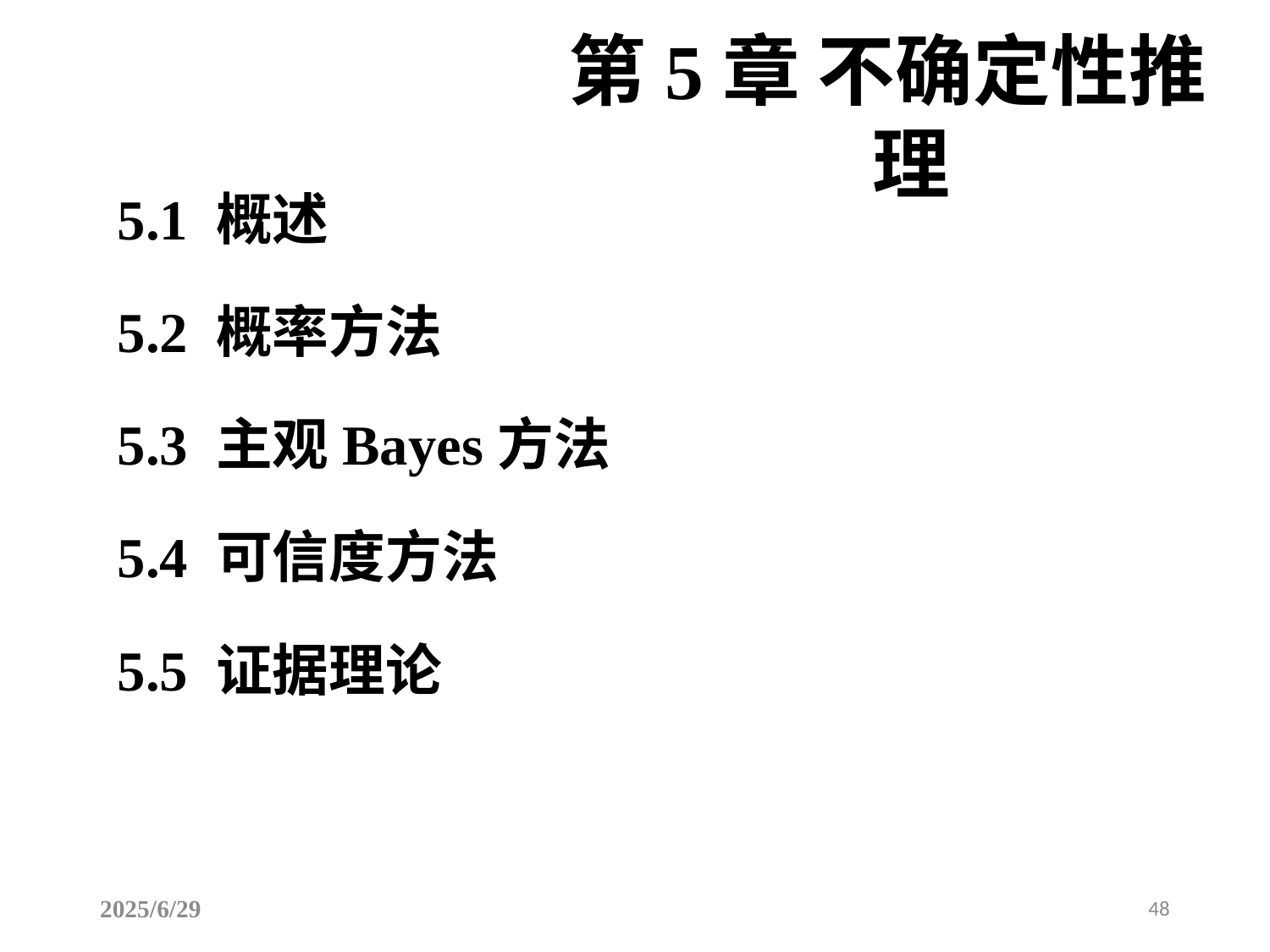

第5章 不确定性推理
5.1 概述
5.2 概率方法
5.3 主观Bayes方法
5.4 可信度方法
5.5 证据理论

2025/6/29
48